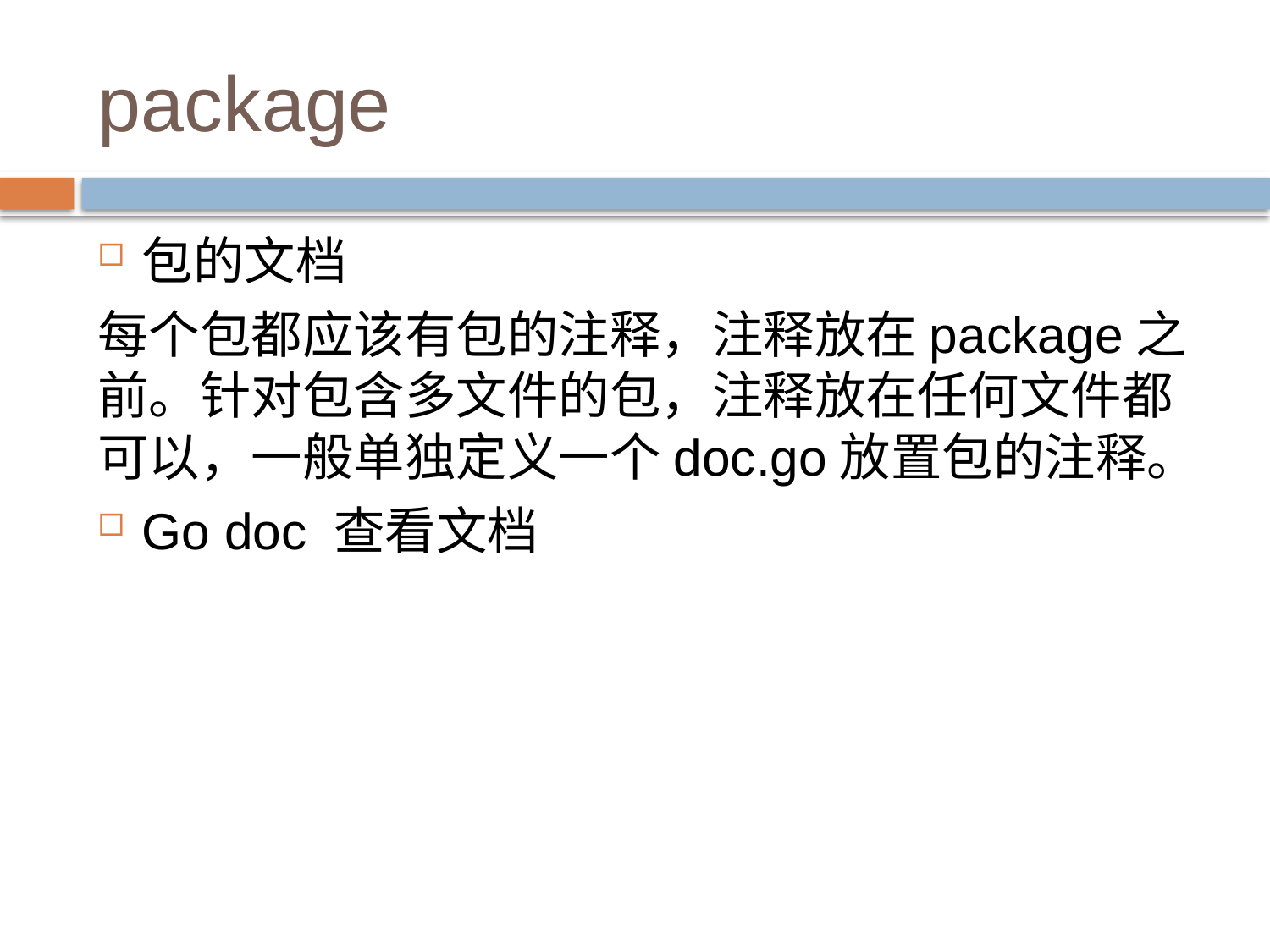

# package
包的文档
每个包都应该有包的注释，注释放在package之前。针对包含多文件的包，注释放在任何文件都可以，一般单独定义一个doc.go放置包的注释。
Go doc 查看文档